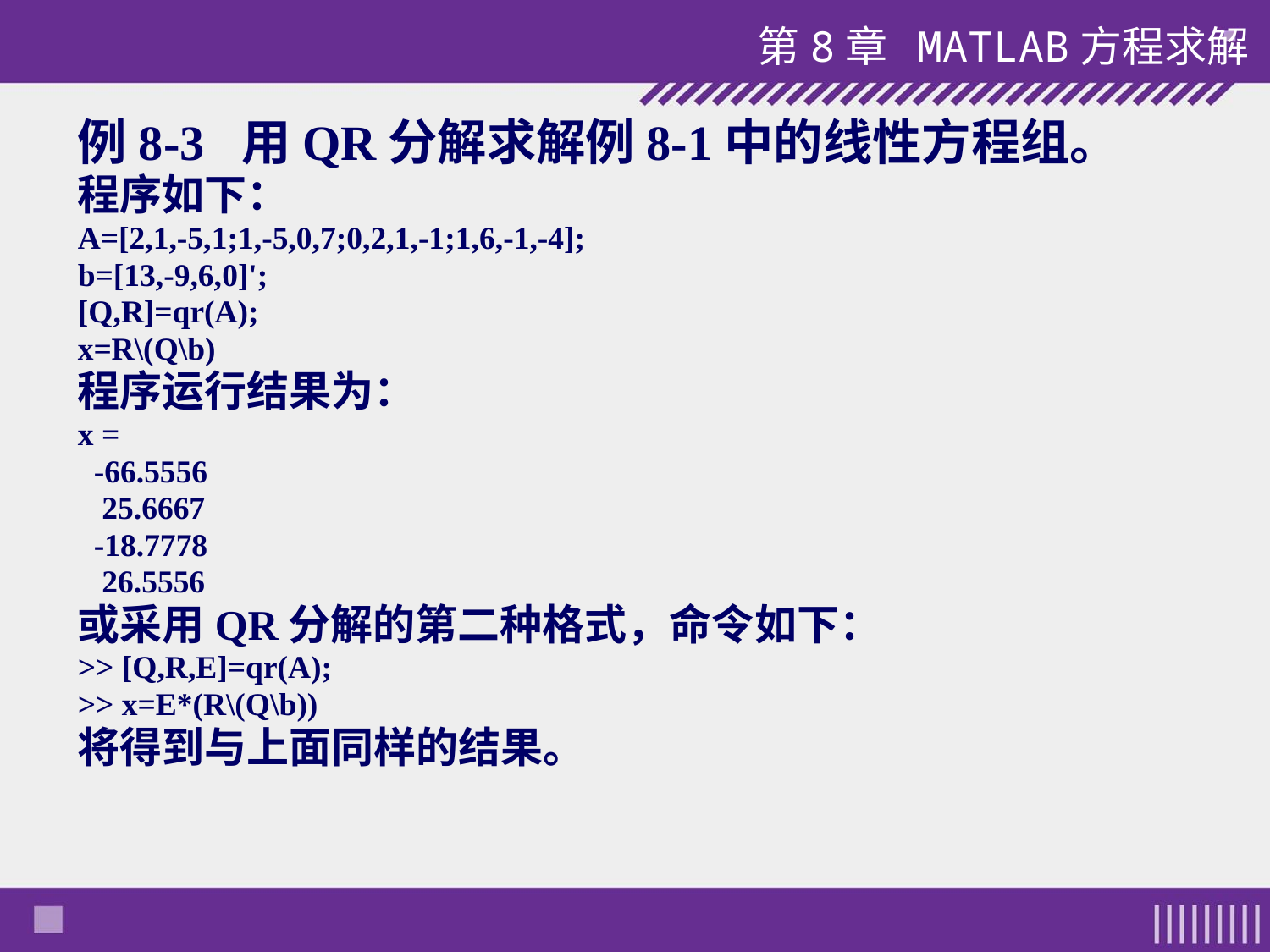

第8章  MATLAB方程求解
例8-3  用QR分解求解例8-1中的线性方程组。
程序如下：
A=[2,1,-5,1;1,-5,0,7;0,2,1,-1;1,6,-1,-4];
b=[13,-9,6,0]';
[Q,R]=qr(A);
x=R\(Q\b)
程序运行结果为：
x =
  -66.5556
   25.6667
  -18.7778
   26.5556
或采用QR分解的第二种格式，命令如下：
>> [Q,R,E]=qr(A);
>> x=E*(R\(Q\b))
将得到与上面同样的结果。